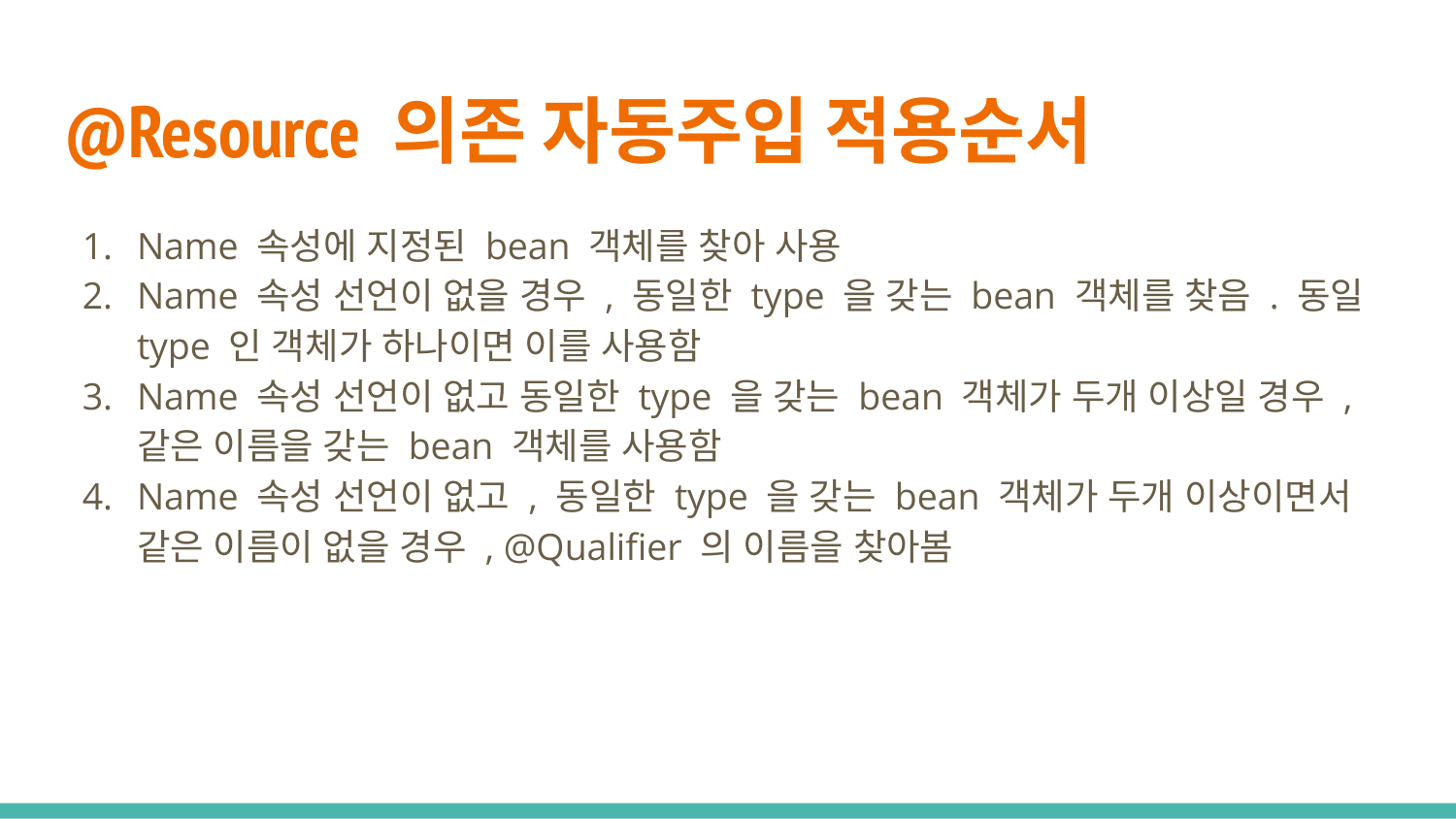

# @Resource 의존 자동주입 적용순서
Name 속성에 지정된 bean 객체를 찾아 사용
Name 속성 선언이 없을 경우 , 동일한 type 을 갖는 bean 객체를 찾음 . 동일 type 인 객체가 하나이면 이를 사용함
Name 속성 선언이 없고 동일한 type 을 갖는 bean 객체가 두개 이상일 경우 , 같은 이름을 갖는 bean 객체를 사용함
Name 속성 선언이 없고 , 동일한 type 을 갖는 bean 객체가 두개 이상이면서 같은 이름이 없을 경우 , @Qualifier 의 이름을 찾아봄